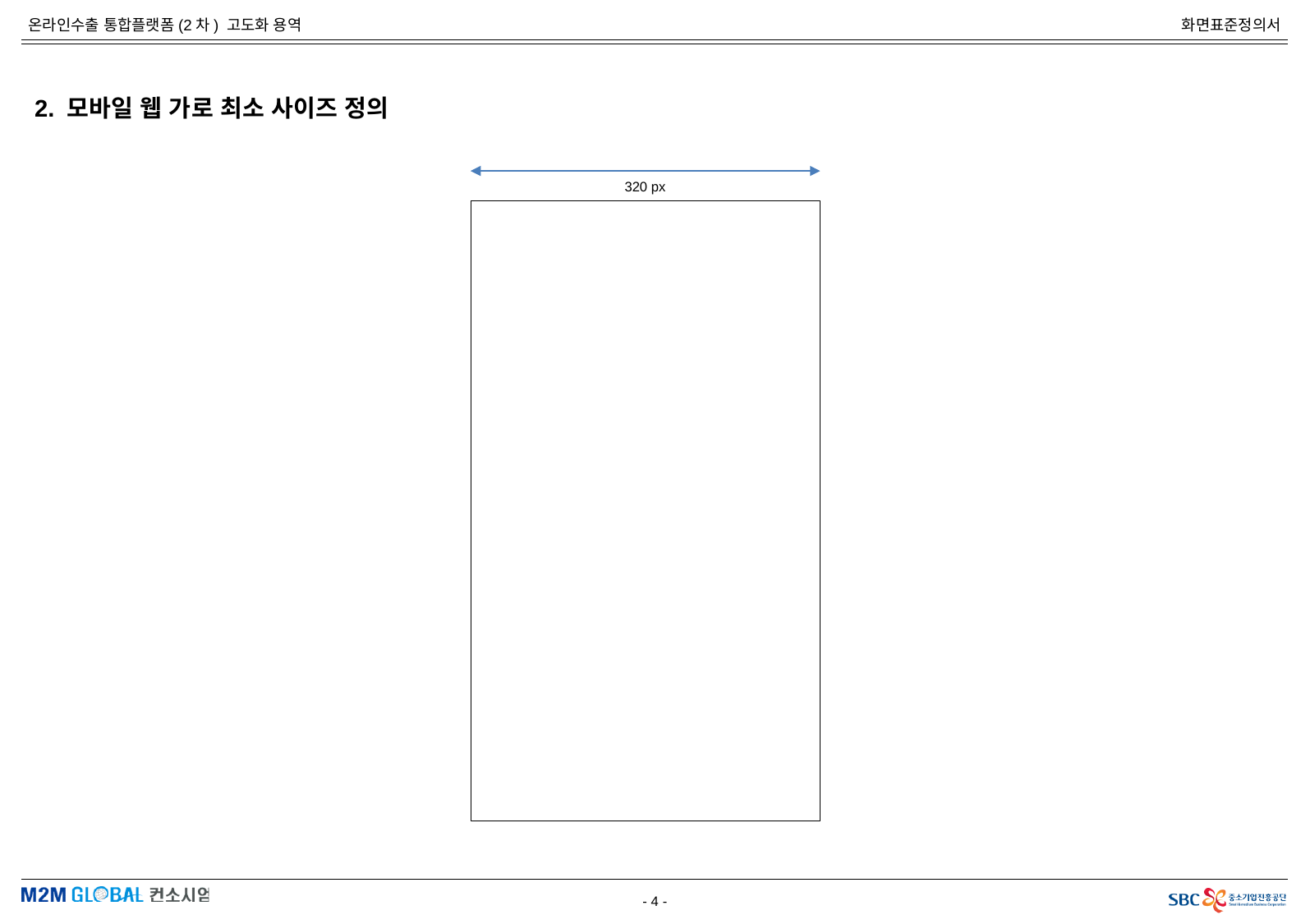

2. 모바일 웹 가로 최소 사이즈 정의
320 px